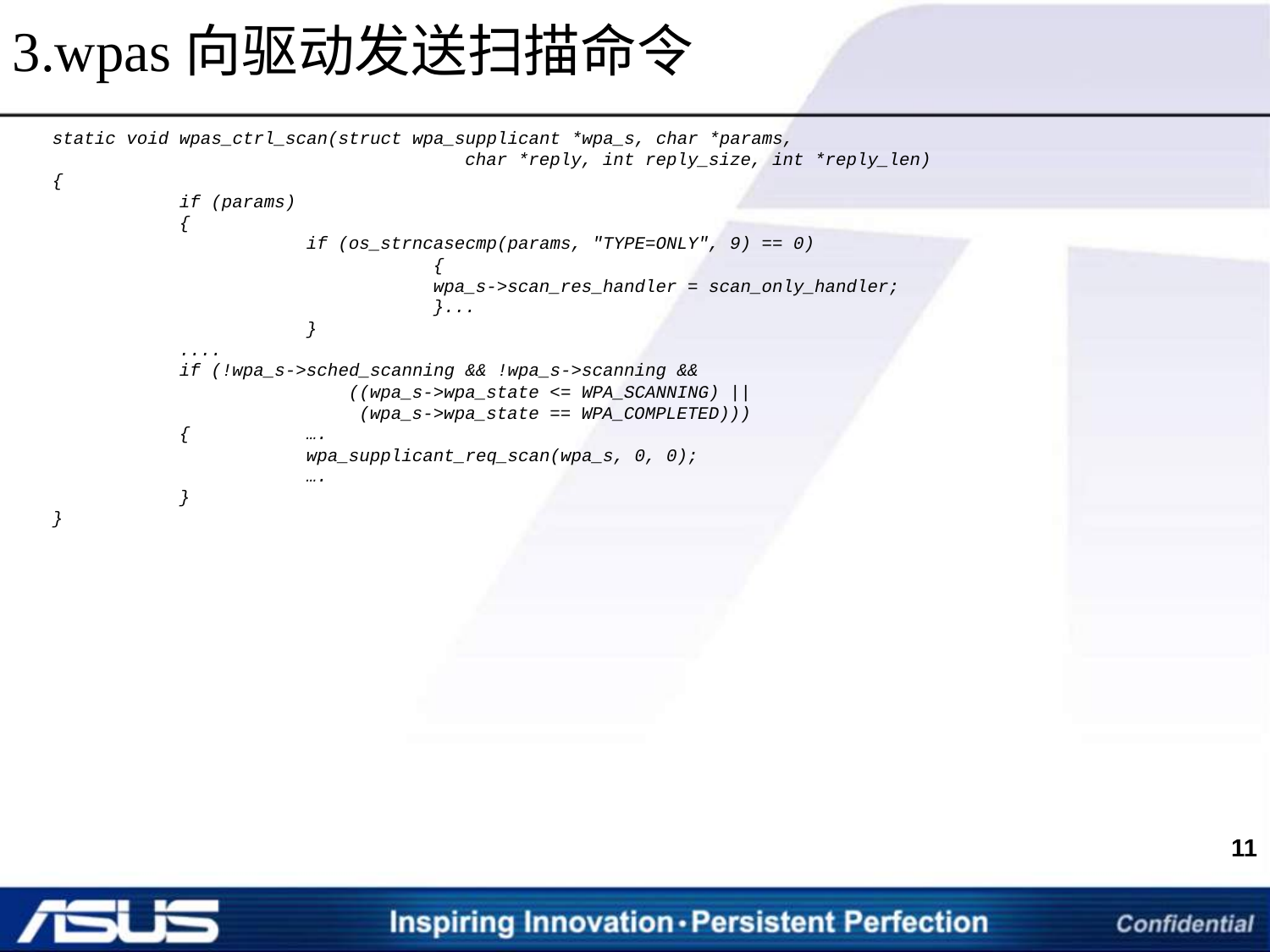

3.wpas向驱动发送扫描命令
static void wpas_ctrl_scan(struct wpa_supplicant *wpa_s, char *params,
			   char *reply, int reply_size, int *reply_len)
{
	if (params)
	{
		if (os_strncasecmp(params, "TYPE=ONLY", 9) == 0)
			{
			wpa_s->scan_res_handler = scan_only_handler;
			}...
		}
	....
	if (!wpa_s->sched_scanning && !wpa_s->scanning &&
		    ((wpa_s->wpa_state <= WPA_SCANNING) ||
		     (wpa_s->wpa_state == WPA_COMPLETED)))
	{	….
		wpa_supplicant_req_scan(wpa_s, 0, 0);
		….
	}
}

11